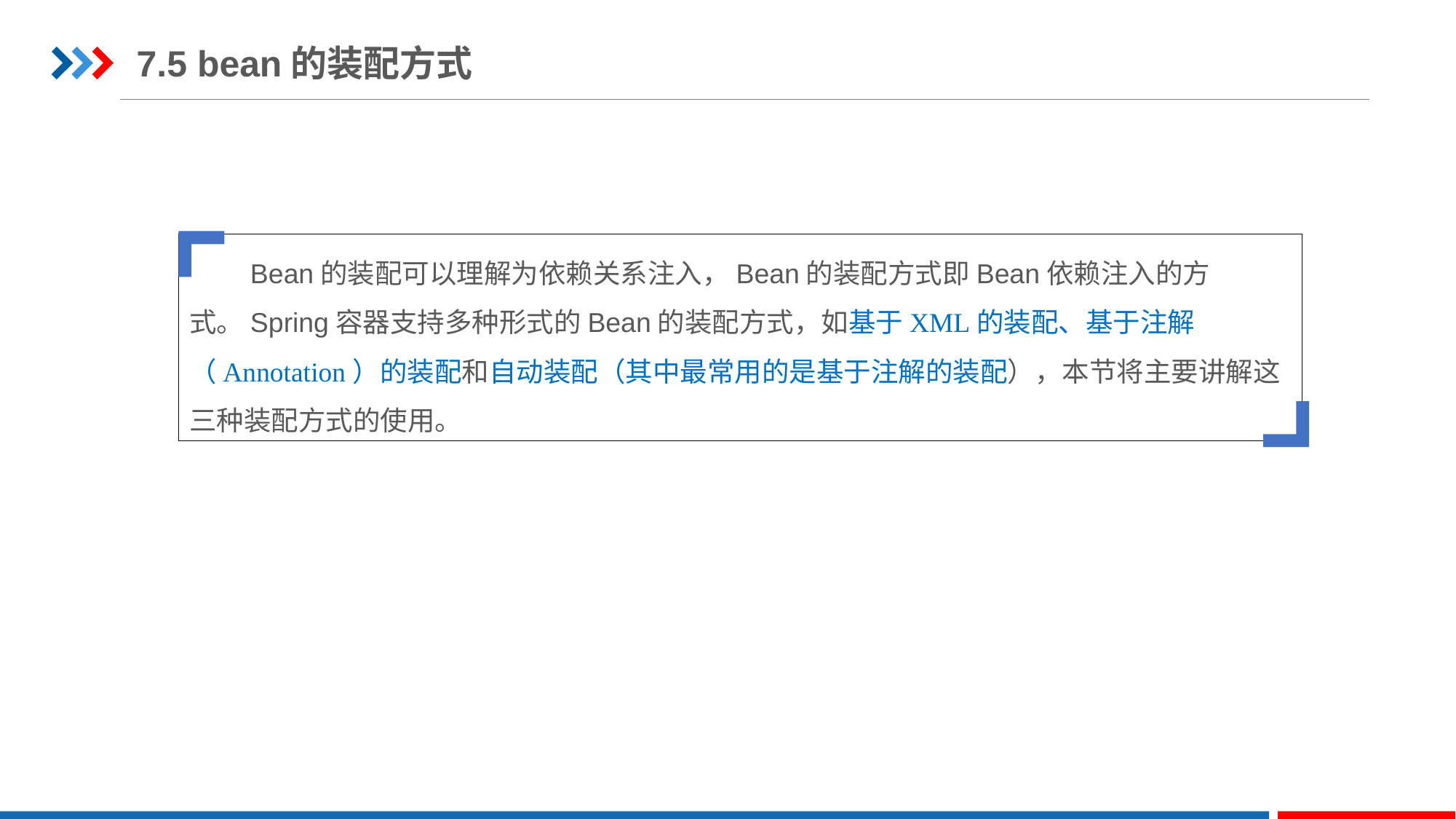

7.5 bean的装配方式

        Bean的装配可以理解为依赖关系注入，Bean的装配方式即Bean依赖注入的方式。Spring容器支持多种形式的Bean的装配方式，如基于XML的装配、基于注解（Annotation）的装配和自动装配（其中最常用的是基于注解的装配），本节将主要讲解这三种装配方式的使用。